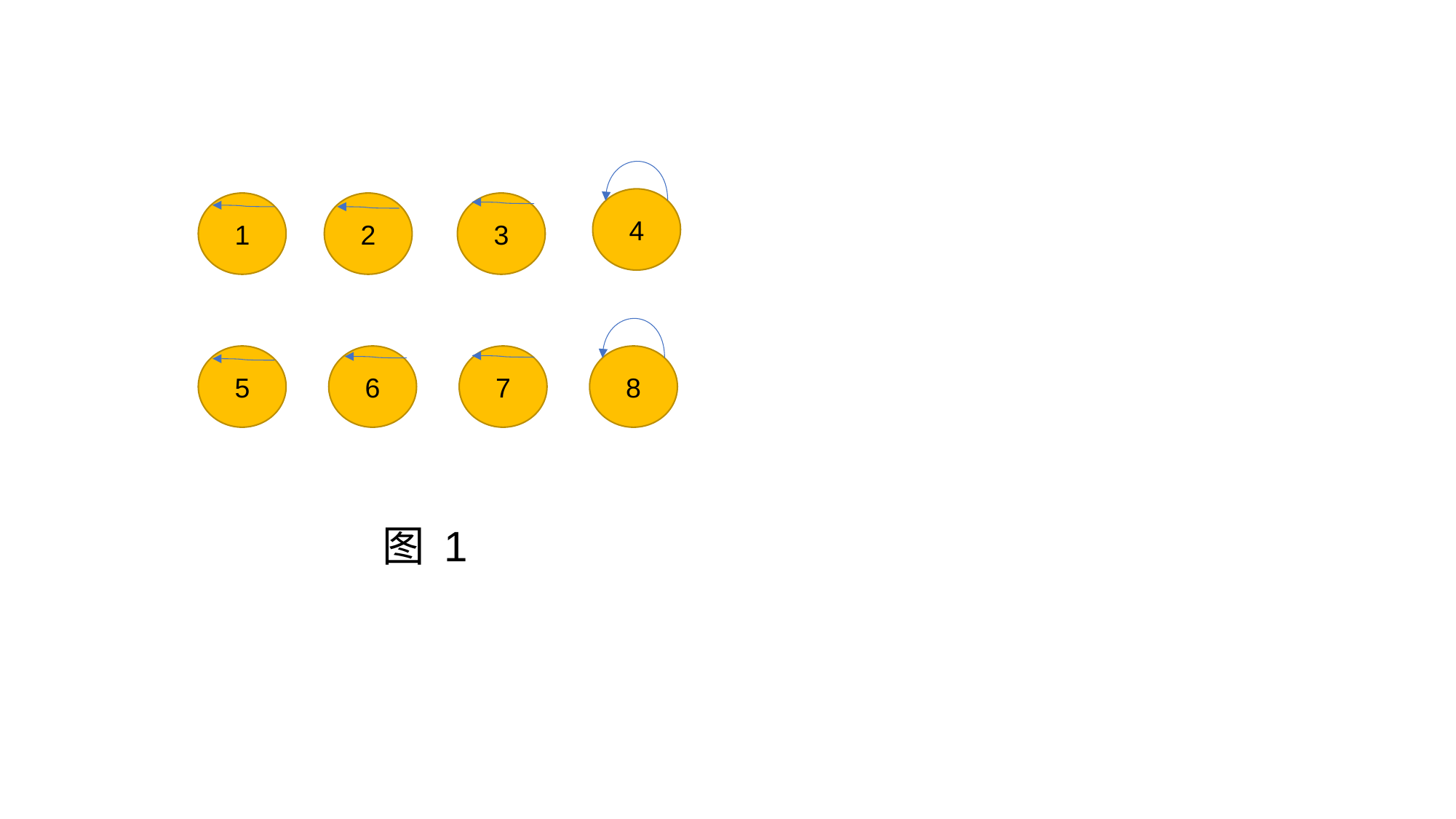

4
1
2
3
5
6
7
8
图 1